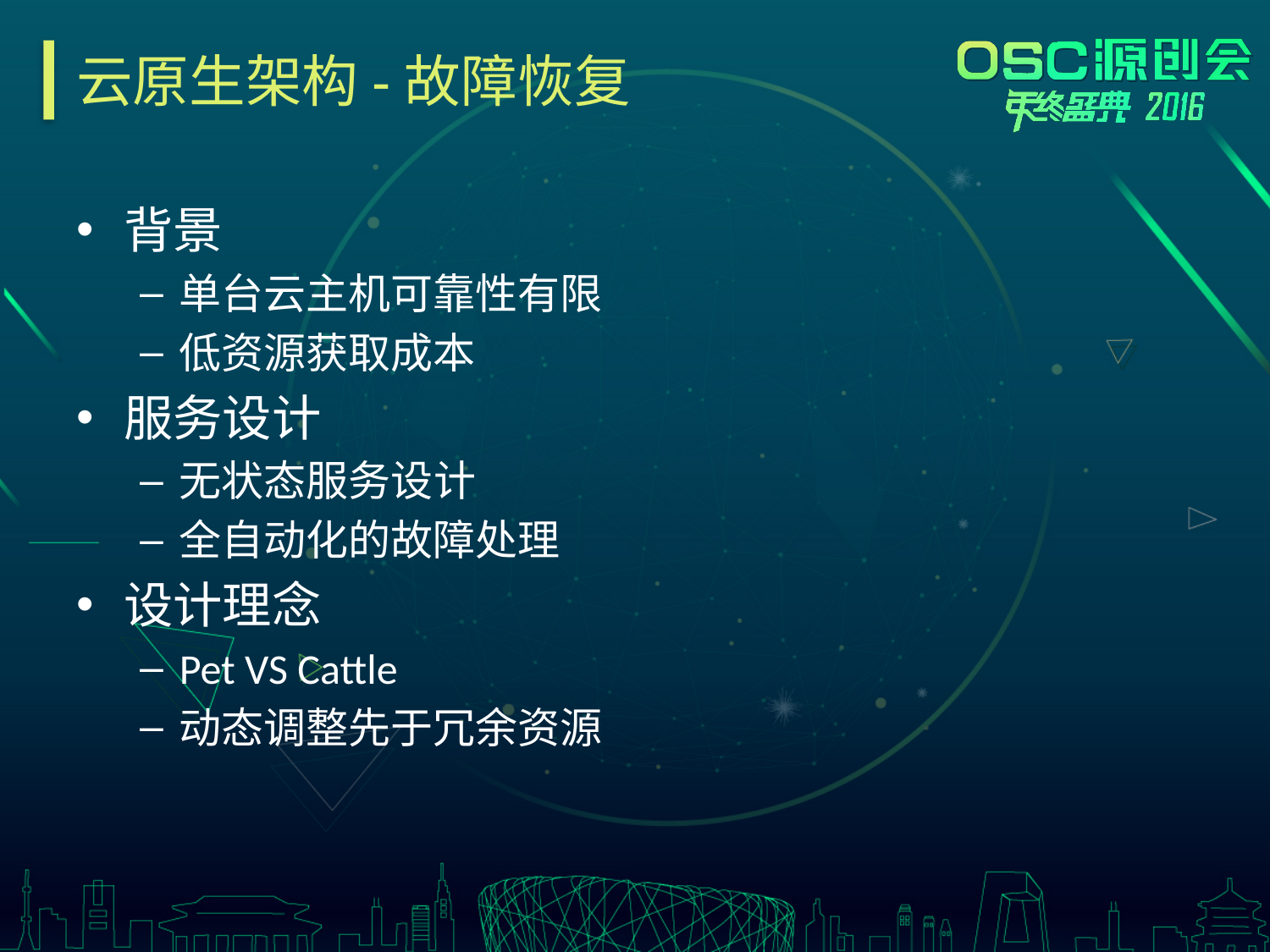

# 云原生架构-故障恢复
背景
单台云主机可靠性有限
低资源获取成本
服务设计
无状态服务设计
全自动化的故障处理
设计理念
Pet VS Cattle
动态调整先于冗余资源